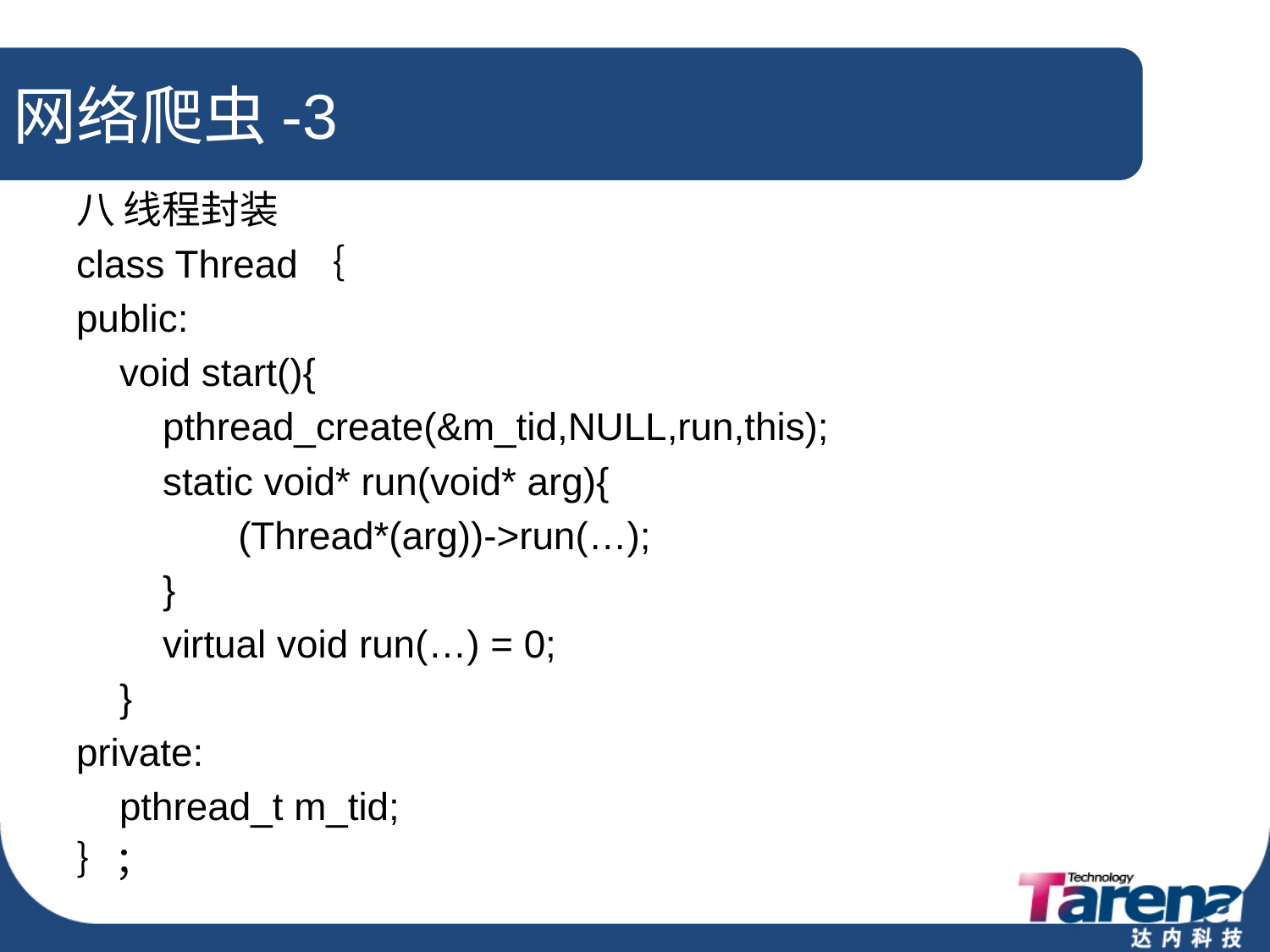

# 网络爬虫-3
八 线程封装
class Thread｛
public:
    void start(){
        pthread_create(&m_tid,NULL,run,this);
        static void* run(void* arg){
               (Thread*(arg))->run(…);
        }
        virtual void run(…) = 0;
    }
private:
    pthread_t m_tid;
｝；